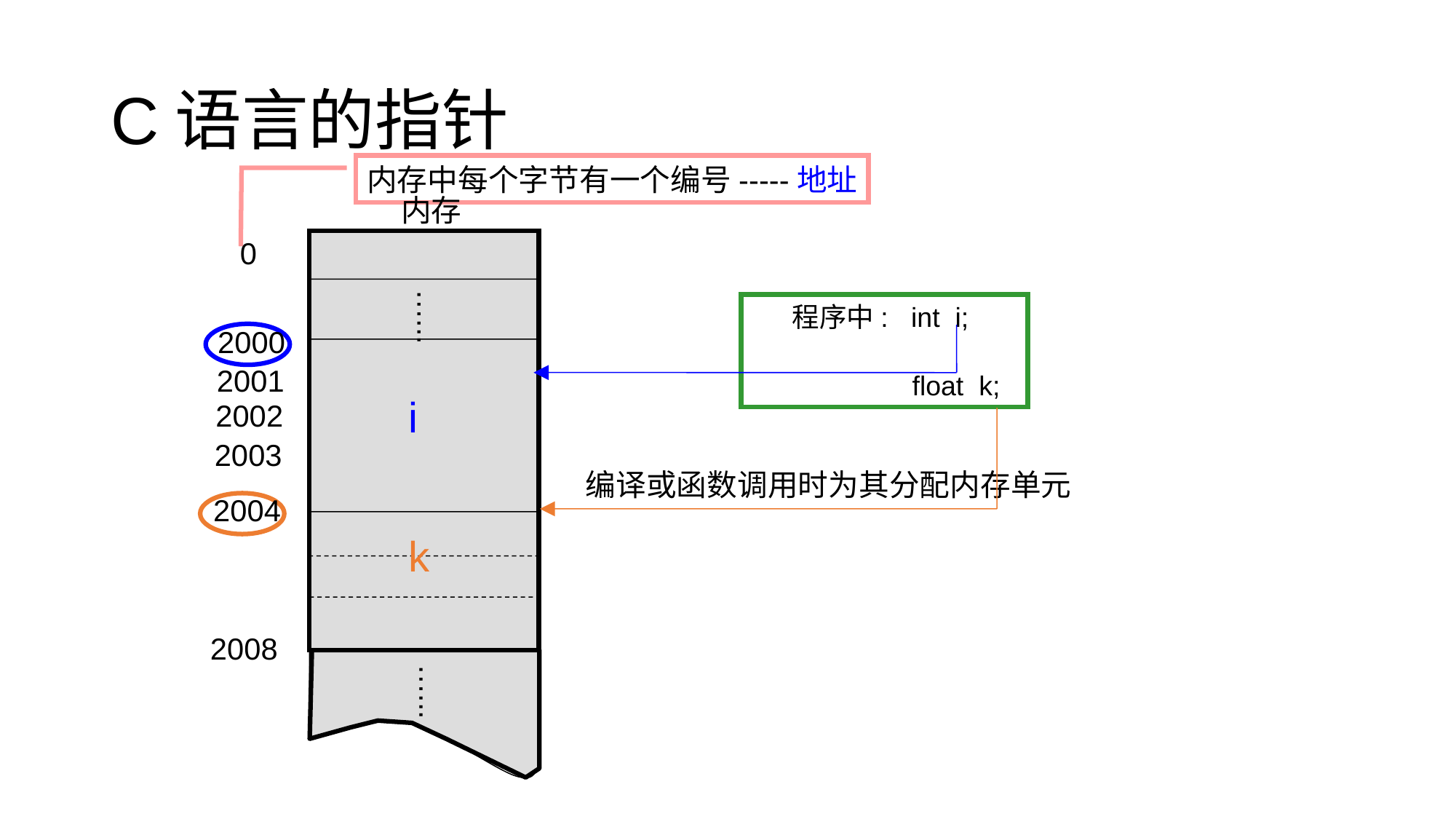

# C语言的指针
内存中每个字节有一个编号-----地址
内存
0

…...
2000

2001
2002
2004

2008

…...

程序中:   int  i;

                     float  k;

i

2003
 编译或函数调用时为其分配内存单元
k